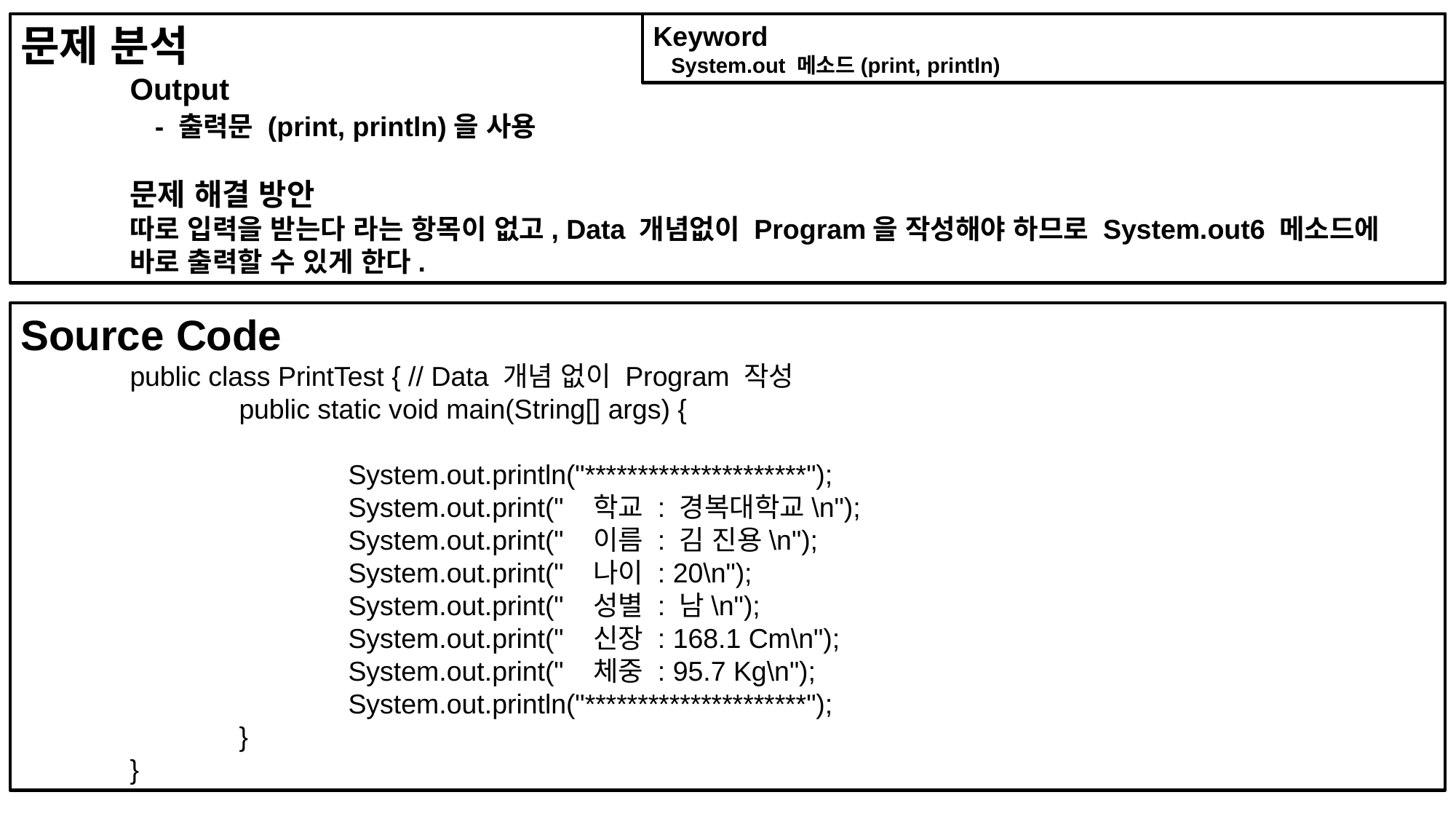

문제 분석
	Output
	   - 출력문 (print, println)을 사용

	문제 해결 방안
	따로 입력을 받는다 라는 항목이 없고, Data 개념없이 Program을 작성해야 하므로 System.out6 메소드에
	바로 출력할 수 있게 한다.
Keyword
   System.out 메소드(print, println)
Source Code
	public class PrintTest { // Data 개념 없이 Program 작성
    		public static void main(String[] args) {

        			System.out.println("*********************");
        			System.out.print("   학교 : 경복대학교\n");
        			System.out.print("   이름 : 김 진용\n");
        			System.out.print("   나이 : 20\n");
        			System.out.print("   성별 : 남\n");
        			System.out.print("   신장 : 168.1 Cm\n");
        			System.out.print("   체중 : 95.7 Kg\n");
        			System.out.println("*********************");
    		}
	}